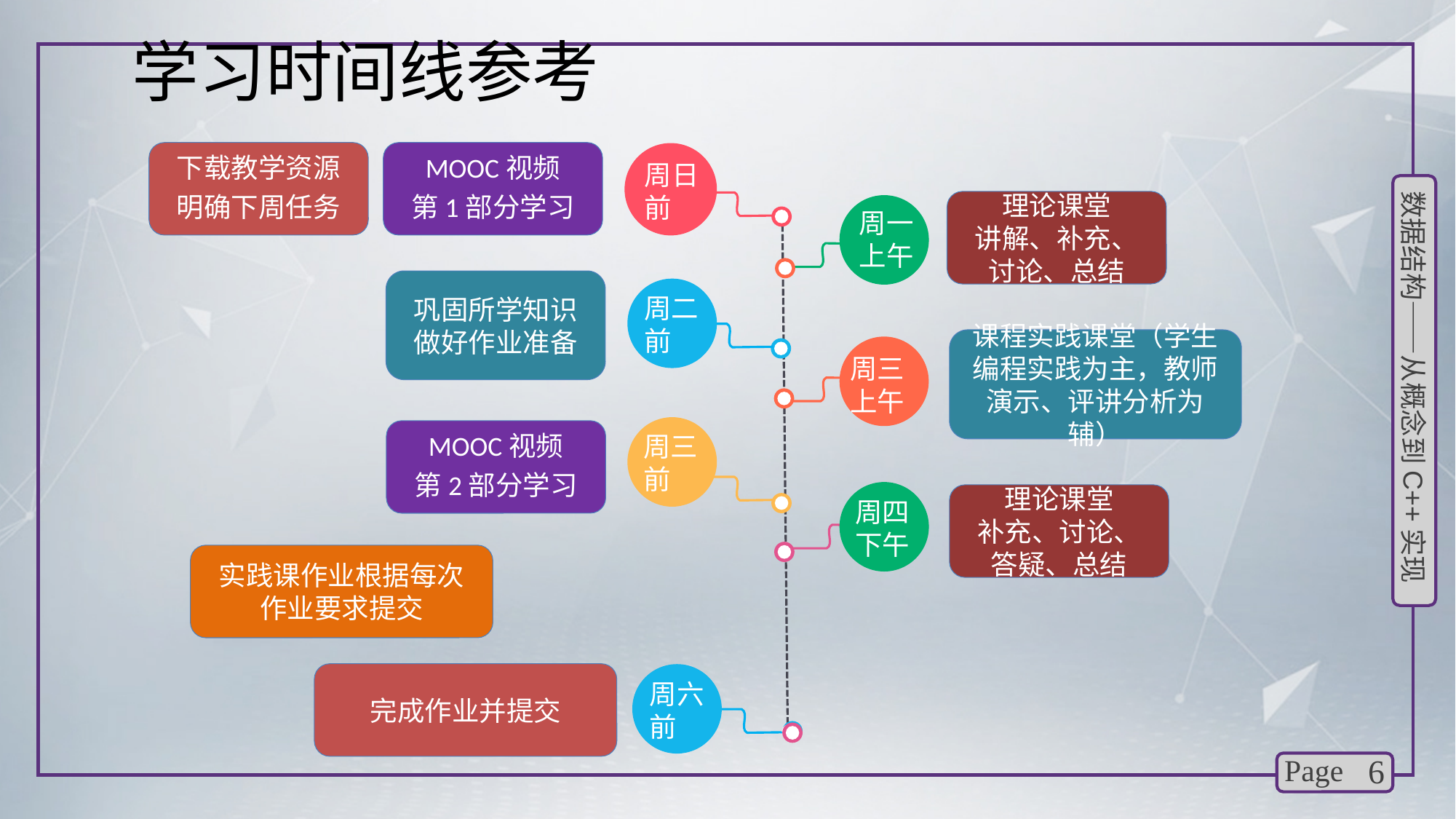

# 学习时间线参考
下载教学资源
明确下周任务
MOOC视频
第1部分学习

周日前
理论课堂
讲解、补充、讨论、总结

周一上午

巩固所学知识做好作业准备

周二前

课程实践课堂（学生编程实践为主，教师演示、评讲分析为辅）

周三上午

MOOC视频
第2部分学习
周三前

理论课堂
补充、讨论、答疑、总结
周四下午

实践课作业根据每次作业要求提交

完成作业并提交

周六前